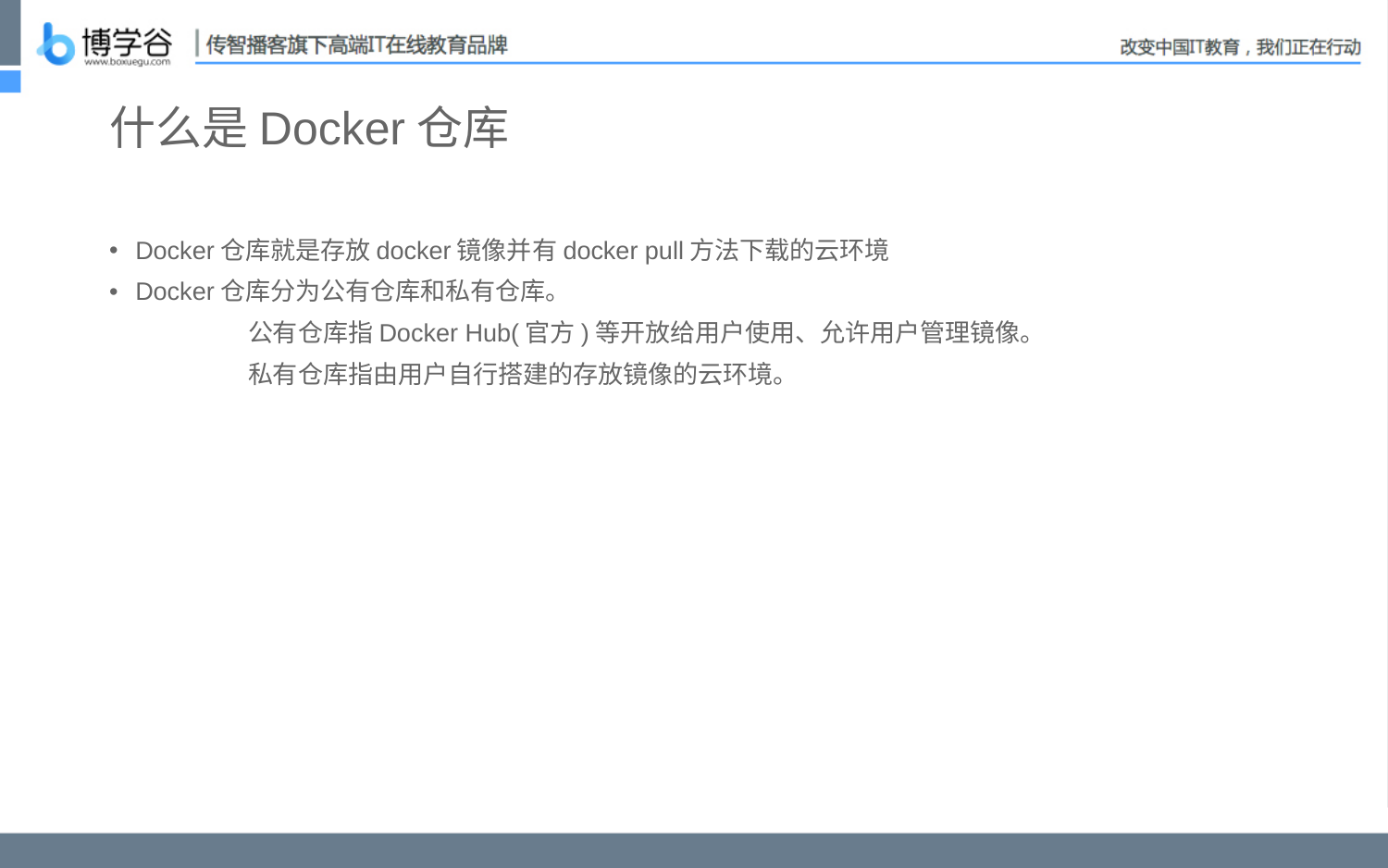

# 什么是Docker仓库
Docker仓库就是存放docker镜像并有docker pull方法下载的云环境
Docker仓库分为公有仓库和私有仓库。
	公有仓库指Docker Hub(官方)等开放给用户使用、允许用户管理镜像。
	私有仓库指由用户自行搭建的存放镜像的云环境。